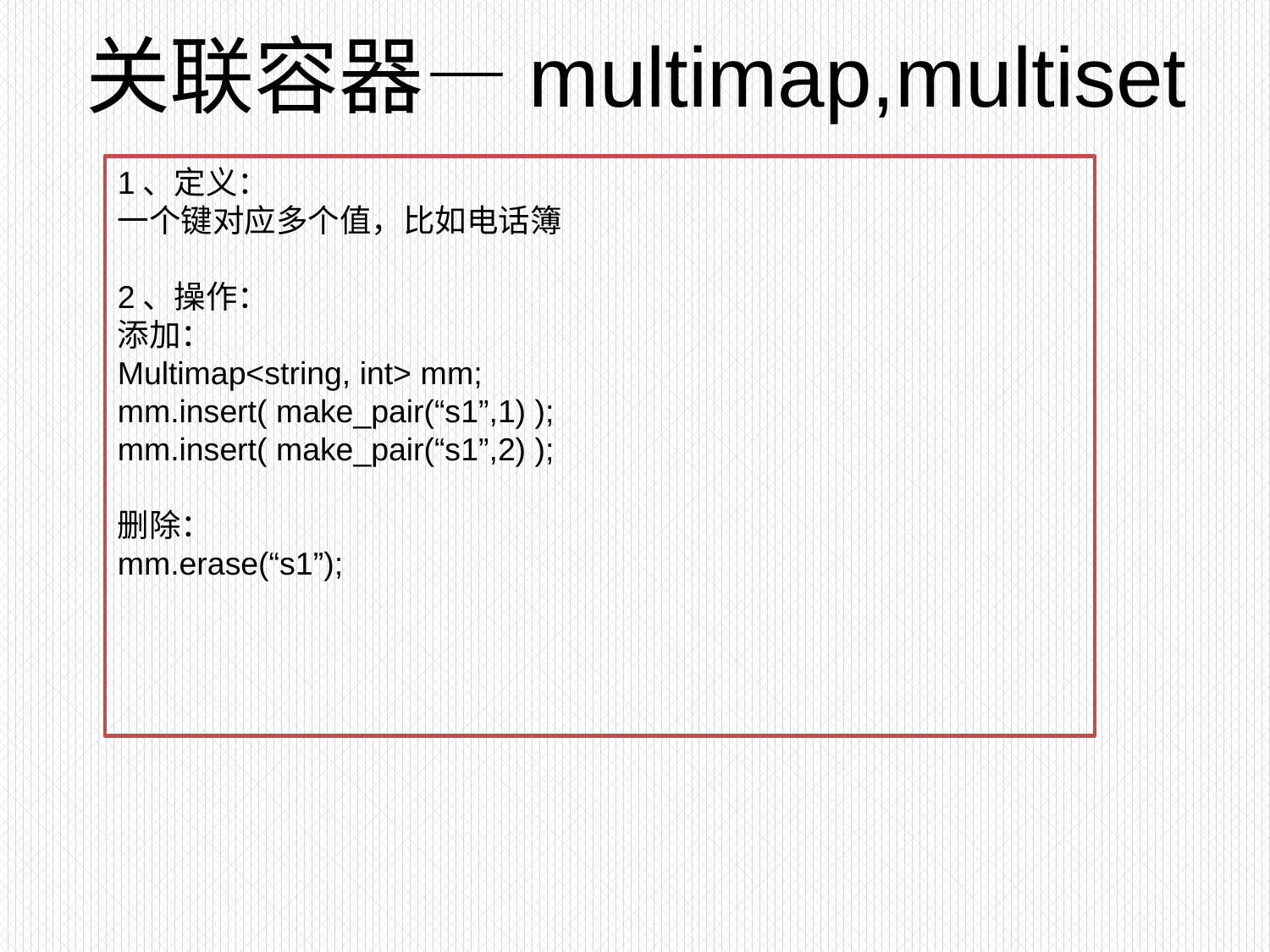

# 关联容器—multimap,multiset
1、定义：
一个键对应多个值，比如电话簿

2、操作：
添加：
Multimap<string, int> mm;
mm.insert( make_pair(“s1”,1) );
mm.insert( make_pair(“s1”,2) );

删除：
mm.erase(“s1”);